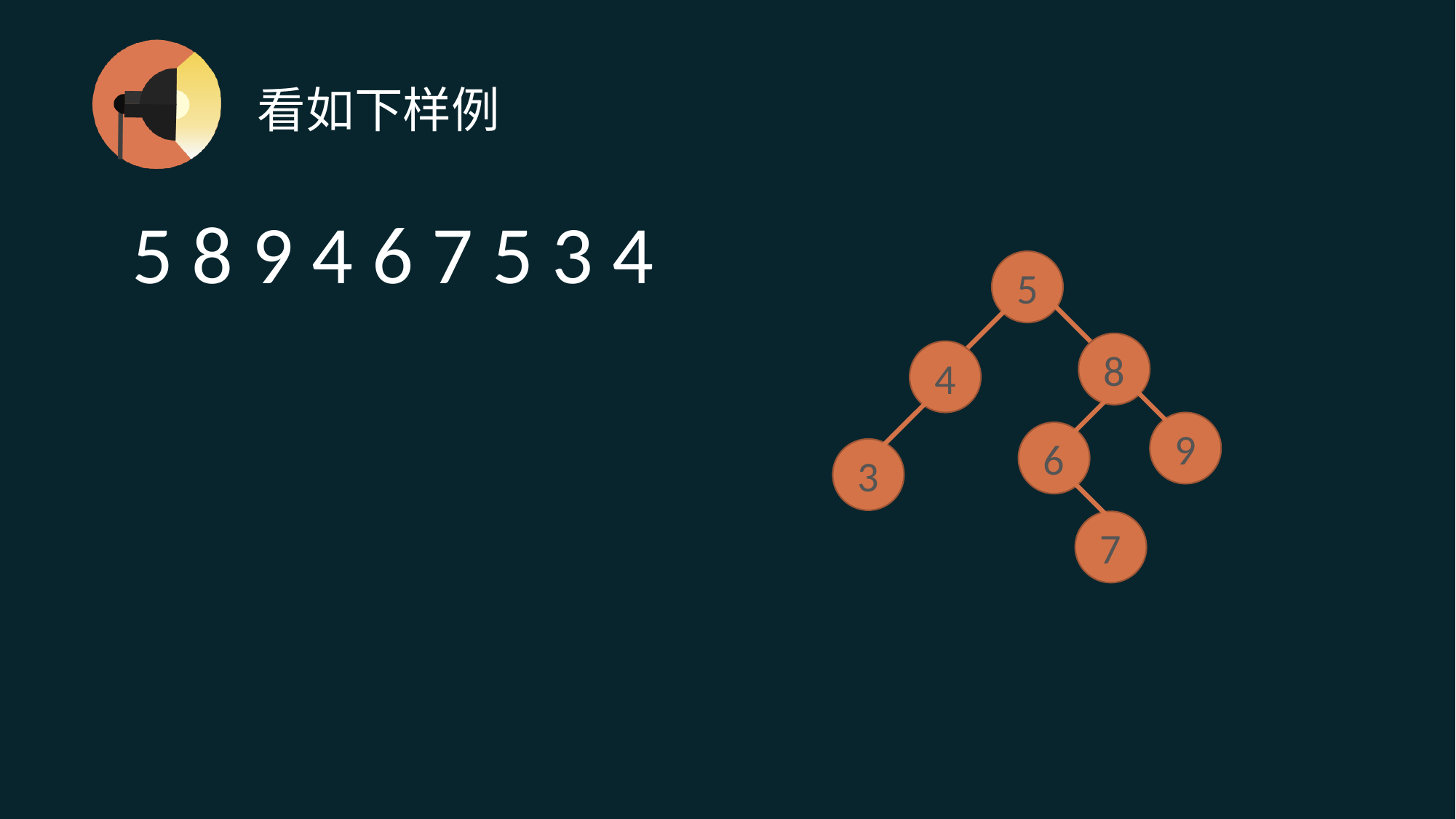

# 看如下样例
5 8 9 4 6 7 5 3 4
5
8
4
9
6
3
7